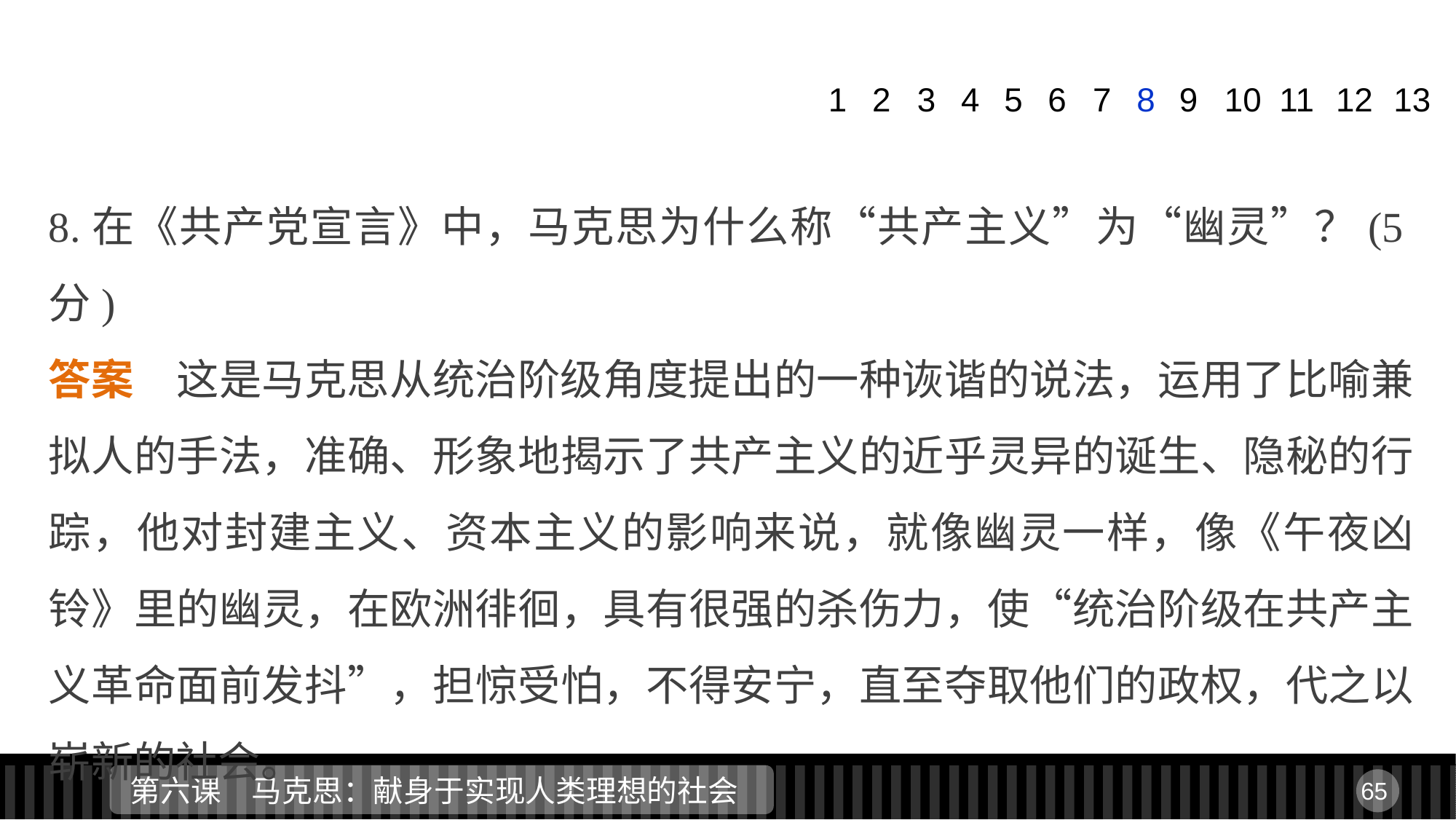

1
2
3
4
5
6
7
8
9
11
12
13
10
8.在《共产党宣言》中，马克思为什么称“共产主义”为“幽灵”？(5分)
答案　这是马克思从统治阶级角度提出的一种诙谐的说法，运用了比喻兼拟人的手法，准确、形象地揭示了共产主义的近乎灵异的诞生、隐秘的行踪，他对封建主义、资本主义的影响来说，就像幽灵一样，像《午夜凶铃》里的幽灵，在欧洲徘徊，具有很强的杀伤力，使“统治阶级在共产主义革命面前发抖”，担惊受怕，不得安宁，直至夺取他们的政权，代之以崭新的社会。